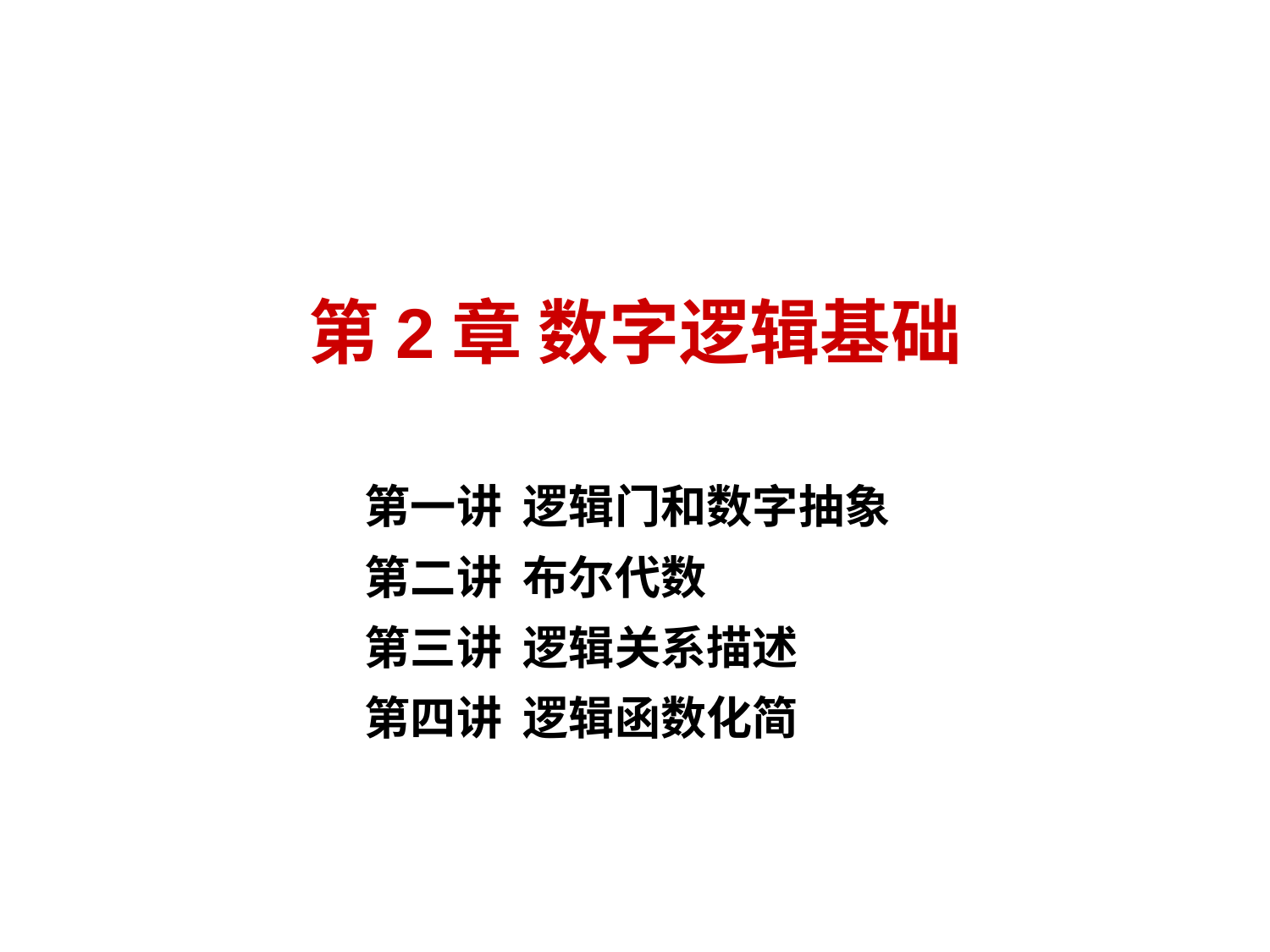

# 第2章 数字逻辑基础
第一讲  逻辑门和数字抽象
第二讲  布尔代数
第三讲  逻辑关系描述
第四讲  逻辑函数化简